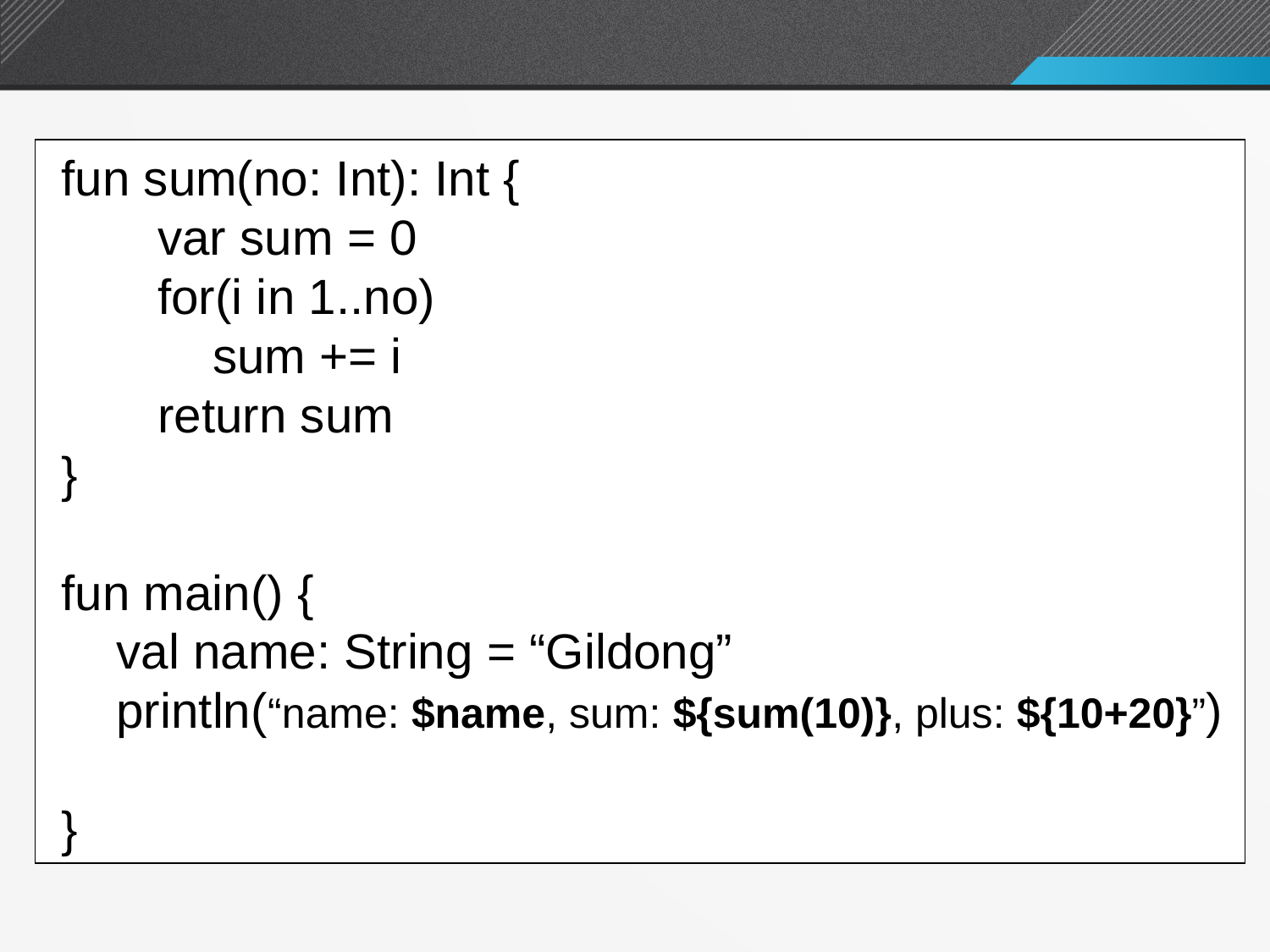

표현식과 $ 기호 사용하여 문자열 출력
 fun sum(no: Int): Int {
        var sum = 0
        for(i in 1..no)
            sum += i
        return sum
 }

 fun main() {
     val name: String = “Gildong”
     println(“name: $name, sum: ${sum(10)}, plus: ${10+20}”)
 }